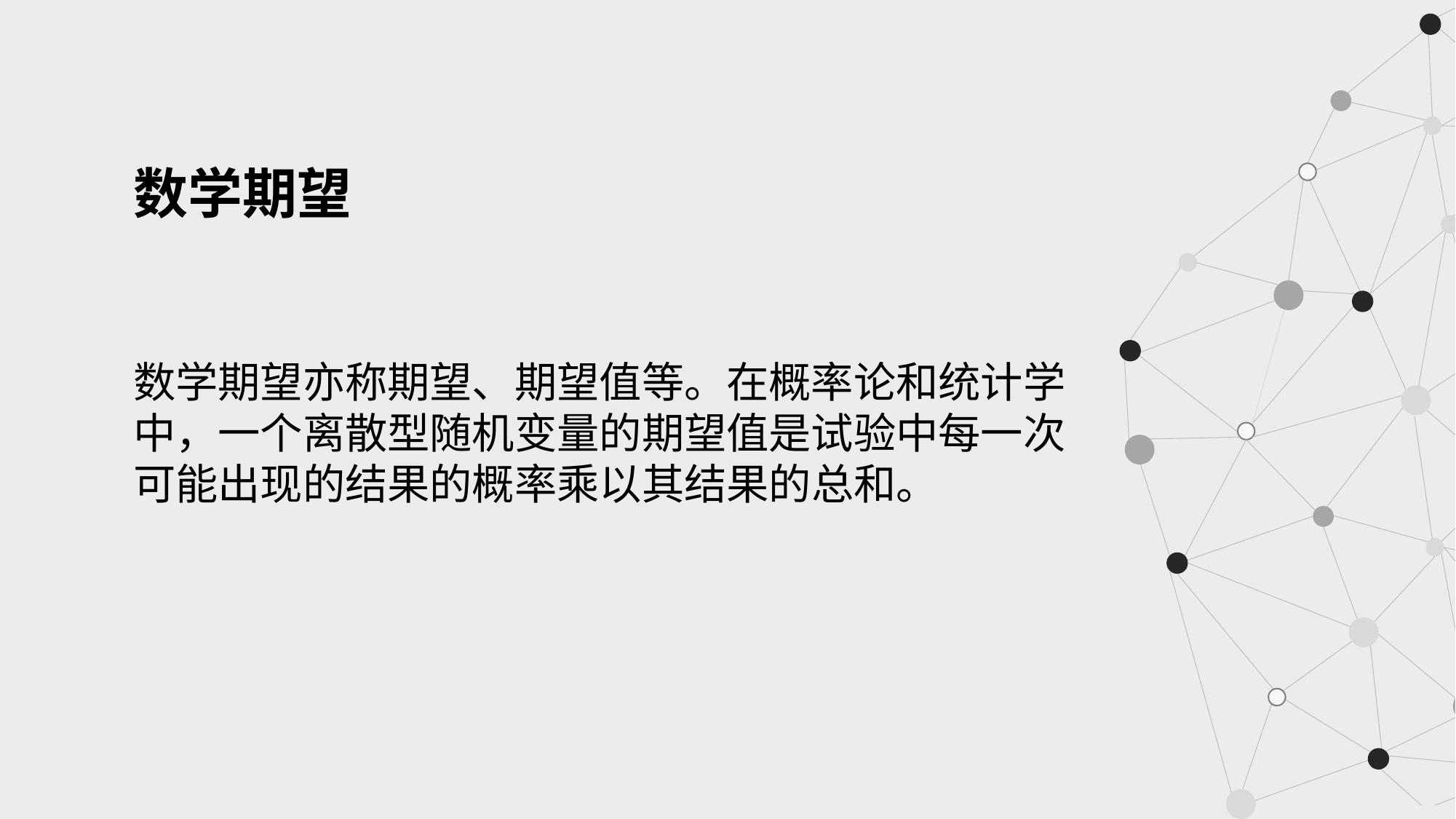

数学期望

数学期望亦称期望、期望值等。在概率论和统计学中，一个离散型随机变量的期望值是试验中每一次可能出现的结果的概率乘以其结果的总和。